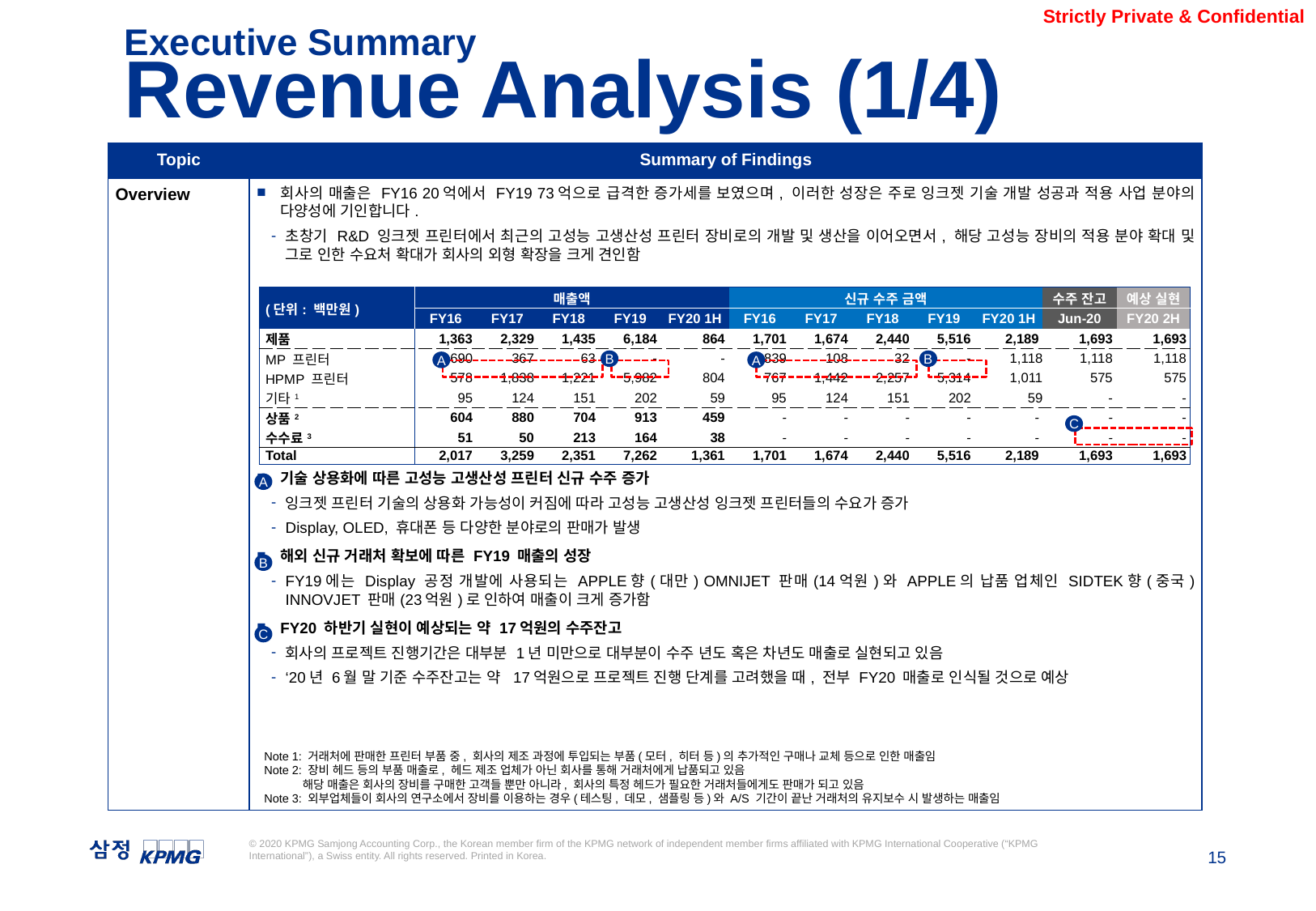

Executive Summary
Revenue Analysis (1/4)
| Topic | Summary of Findings |
| --- | --- |
| Overview | 회사의 매출은 FY16 20억에서 FY19 73억으로 급격한 증가세를 보였으며, 이러한 성장은 주로 잉크젯 기술 개발 성공과 적용 사업 분야의 다양성에 기인합니다. 초창기 R&D 잉크젯 프린터에서 최근의 고성능 고생산성 프린터 장비로의 개발 및 생산을 이어오면서, 해당 고성능 장비의 적용 분야 확대 및 그로 인한 수요처 확대가 회사의 외형 확장을 크게 견인함 기술 상용화에 따른 고성능 고생산성 프린터 신규 수주 증가 잉크젯 프린터 기술의 상용화 가능성이 커짐에 따라 고성능 고생산성 잉크젯 프린터들의 수요가 증가 Display, OLED, 휴대폰 등 다양한 분야로의 판매가 발생 해외 신규 거래처 확보에 따른 FY19 매출의 성장 FY19에는 Display 공정 개발에 사용되는 APPLE향(대만) OMNIJET 판매(14억원)와 APPLE의 납품 업체인 SIDTEK향(중국) INNOVJET 판매(23억원)로 인하여 매출이 크게 증가함 FY20 하반기 실현이 예상되는 약 17억원의 수주잔고 회사의 프로젝트 진행기간은 대부분 1년 미만으로 대부분이 수주 년도 혹은 차년도 매출로 실현되고 있음 ‘20년 6월 말 기준 수주잔고는 약 17억원으로 프로젝트 진행 단계를 고려했을 때, 전부 FY20 매출로 인식될 것으로 예상 |
| (단위: 백만원) | 매출액 |  |  |  |  | 신규 수주 금액 |  |  |  |  | 수주 잔고 | 예상 실현 |
| --- | --- | --- | --- | --- | --- | --- | --- | --- | --- | --- | --- | --- |
|  | FY16 | FY17 | FY18 | FY19 | FY20 1H | FY16 | FY17 | FY18 | FY19 | FY20 1H | Jun-20 | FY20 2H |
| 제품 | 1,363 | 2,329 | 1,435 | 6,184 | 864 | 1,701 | 1,674 | 2,440 | 5,516 | 2,189 | 1,693 | 1,693 |
| MP 프린터 | 690 | 367 | 63 | - | - | 839 | 108 | 32 | - | 1,118 | 1,118 | 1,118 |
| HPMP 프린터 | 578 | 1,838 | 1,221 | 5,982 | 804 | 767 | 1,442 | 2,257 | 5,314 | 1,011 | 575 | 575 |
| 기타1 | 95 | 124 | 151 | 202 | 59 | 95 | 124 | 151 | 202 | 59 | - | - |
| 상품2 | 604 | 880 | 704 | 913 | 459 | - | - | - | - | - | - | - |
| 수수료3 | 51 | 50 | 213 | 164 | 38 | - | - | - | - | - | - | - |
| Total | 2,017 | 3,259 | 2,351 | 7,262 | 1,361 | 1,701 | 1,674 | 2,440 | 5,516 | 2,189 | 1,693 | 1,693 |
B
B
A
A

C

A
B
C
Note 1: 거래처에 판매한 프린터 부품 중, 회사의 제조 과정에 투입되는 부품(모터, 히터 등)의 추가적인 구매나 교체 등으로 인한 매출임
Note 2: 장비 헤드 등의 부품 매출로, 헤드 제조 업체가 아닌 회사를 통해 거래처에게 납품되고 있음
           해당 매출은 회사의 장비를 구매한 고객들 뿐만 아니라, 회사의 특정 헤드가 필요한 거래처들에게도 판매가 되고 있음
Note 3: 외부업체들이 회사의 연구소에서 장비를 이용하는 경우(테스팅, 데모, 샘플링 등)와 A/S 기간이 끝난 거래처의 유지보수 시 발생하는 매출임